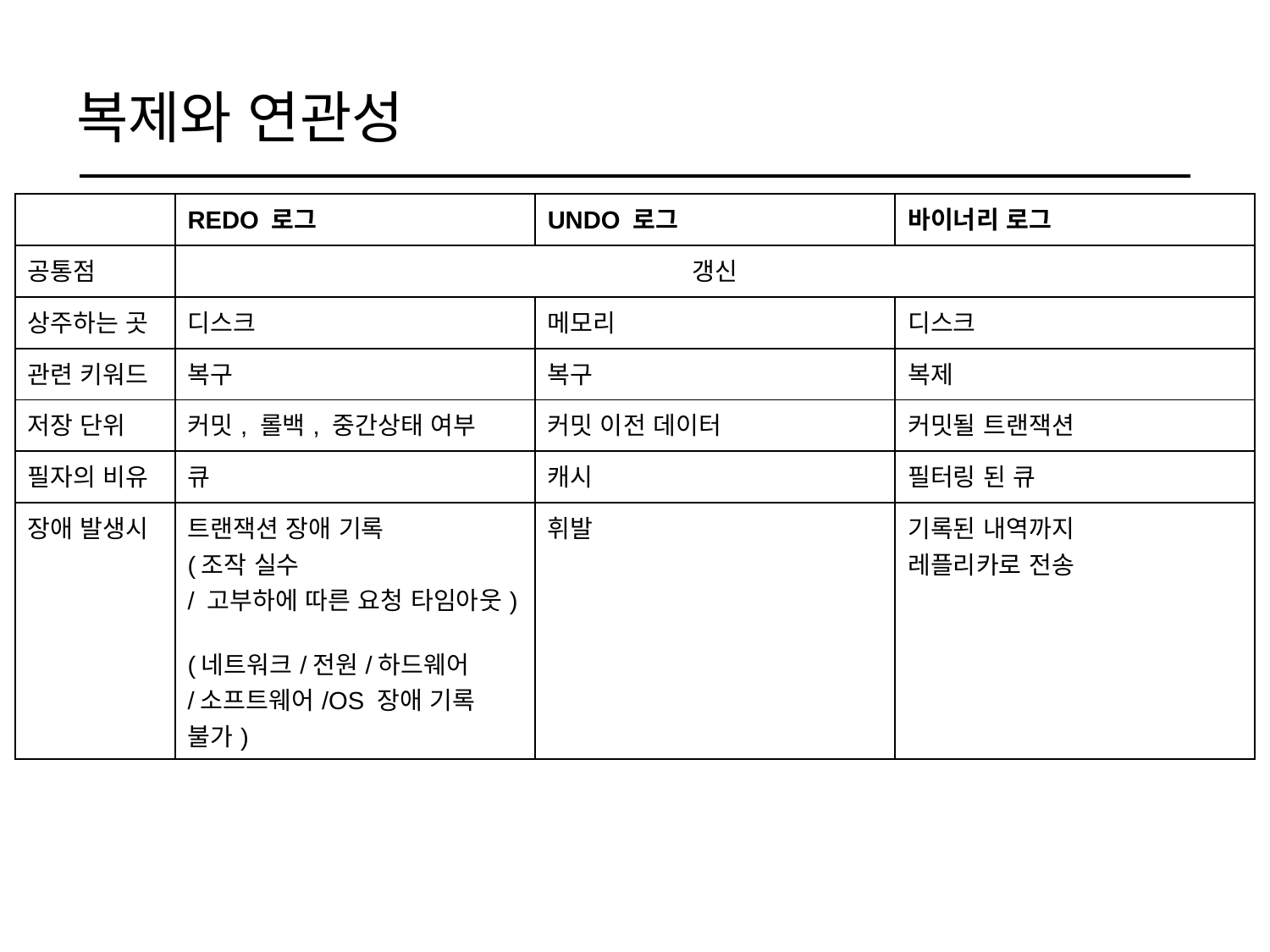

# 복제와 연관성
|  | REDO 로그 | UNDO 로그 | 바이너리 로그 |
| --- | --- | --- | --- |
| 공통점 | 갱신 |  |  |
| 상주하는 곳 | 디스크 | 메모리 | 디스크 |
| 관련 키워드 | 복구 | 복구 | 복제 |
| 저장 단위 | 커밋, 롤백, 중간상태 여부 | 커밋 이전 데이터 | 커밋될 트랜잭션 |
| 필자의 비유 | 큐 | 캐시 | 필터링 된 큐 |
| 장애 발생시 | 트랜잭션 장애 기록 (조작 실수 / 고부하에 따른 요청 타임아웃) (네트워크/전원/하드웨어 /소프트웨어/OS 장애 기록 불가) | 휘발 | 기록된 내역까지 레플리카로 전송 |